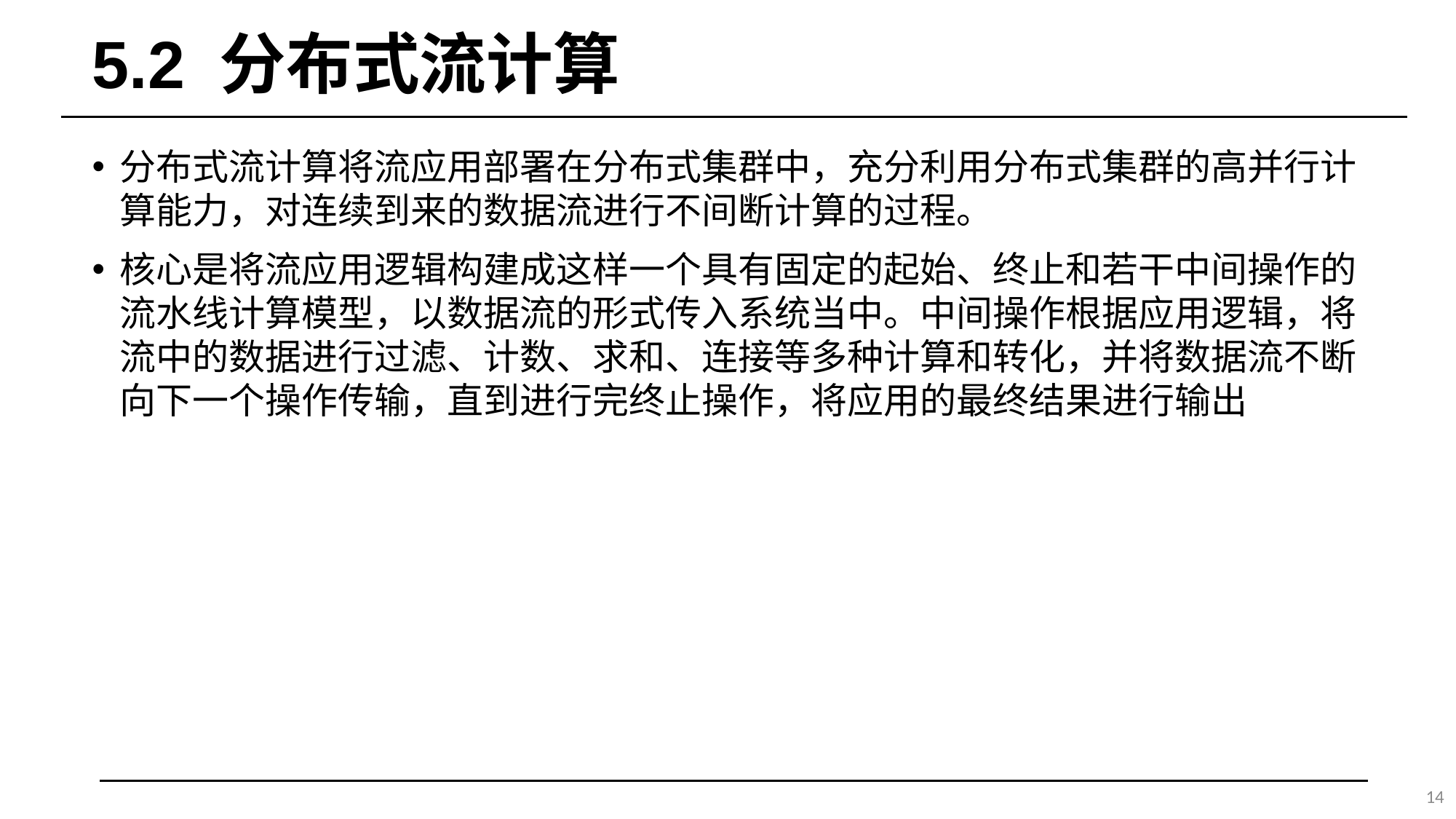

# 5.2 分布式流计算
分布式流计算将流应用部署在分布式集群中，充分利用分布式集群的高并行计算能力，对连续到来的数据流进行不间断计算的过程。
核心是将流应用逻辑构建成这样一个具有固定的起始、终止和若干中间操作的流水线计算模型，以数据流的形式传入系统当中。中间操作根据应用逻辑，将流中的数据进行过滤、计数、求和、连接等多种计算和转化，并将数据流不断向下一个操作传输，直到进行完终止操作，将应用的最终结果进行输出

14